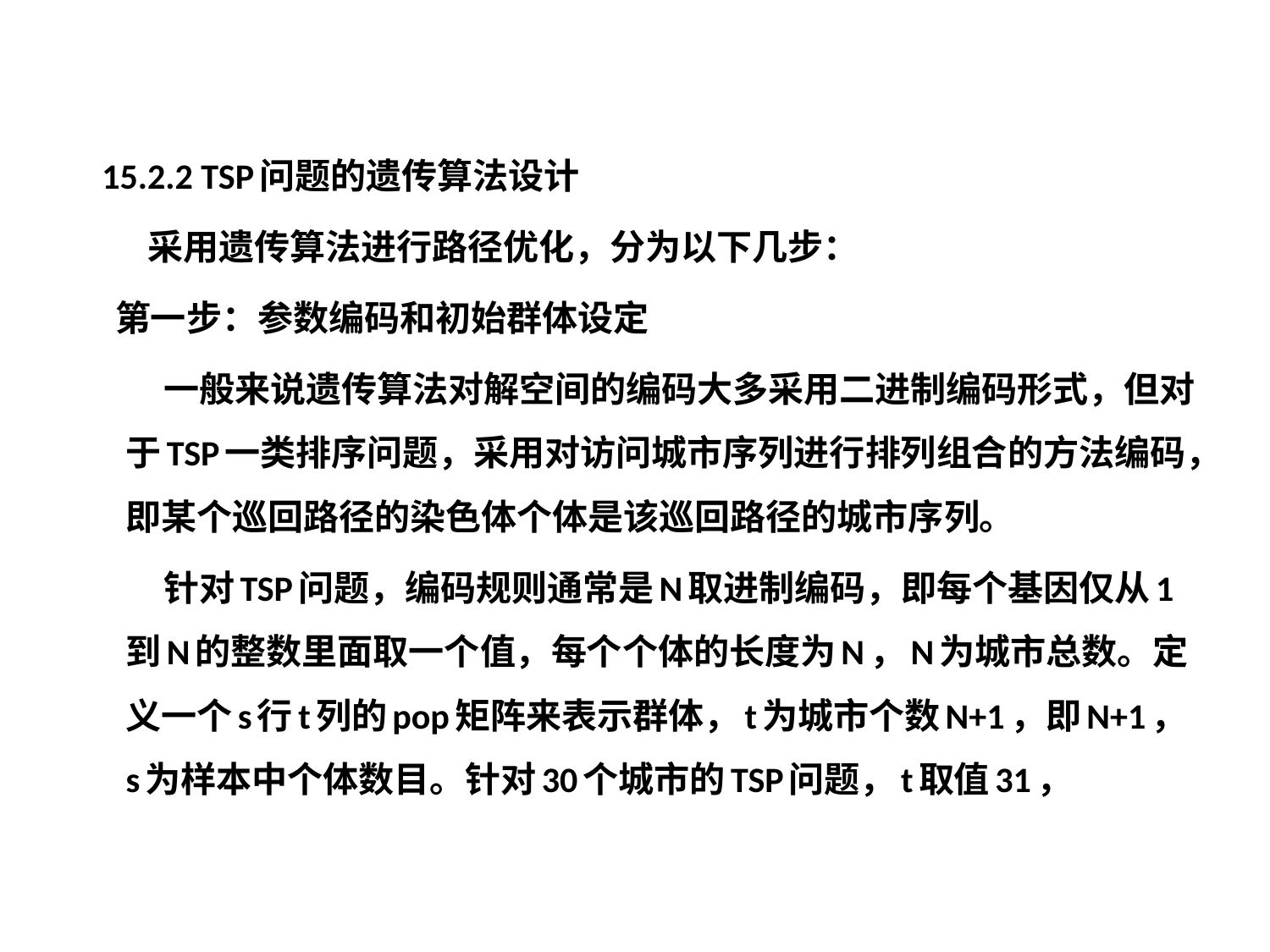

15.2.2 TSP问题的遗传算法设计
        采用遗传算法进行路径优化，分为以下几步：
    第一步：参数编码和初始群体设定
          一般来说遗传算法对解空间的编码大多采用二进制编码形式，但对于TSP一类排序问题，采用对访问城市序列进行排列组合的方法编码，即某个巡回路径的染色体个体是该巡回路径的城市序列。
          针对TSP问题，编码规则通常是N取进制编码，即每个基因仅从1到N的整数里面取一个值，每个个体的长度为N，N为城市总数。定义一个s行t列的pop矩阵来表示群体，t为城市个数N+1，即N+1，s为样本中个体数目。针对30个城市的TSP问题，t取值31，